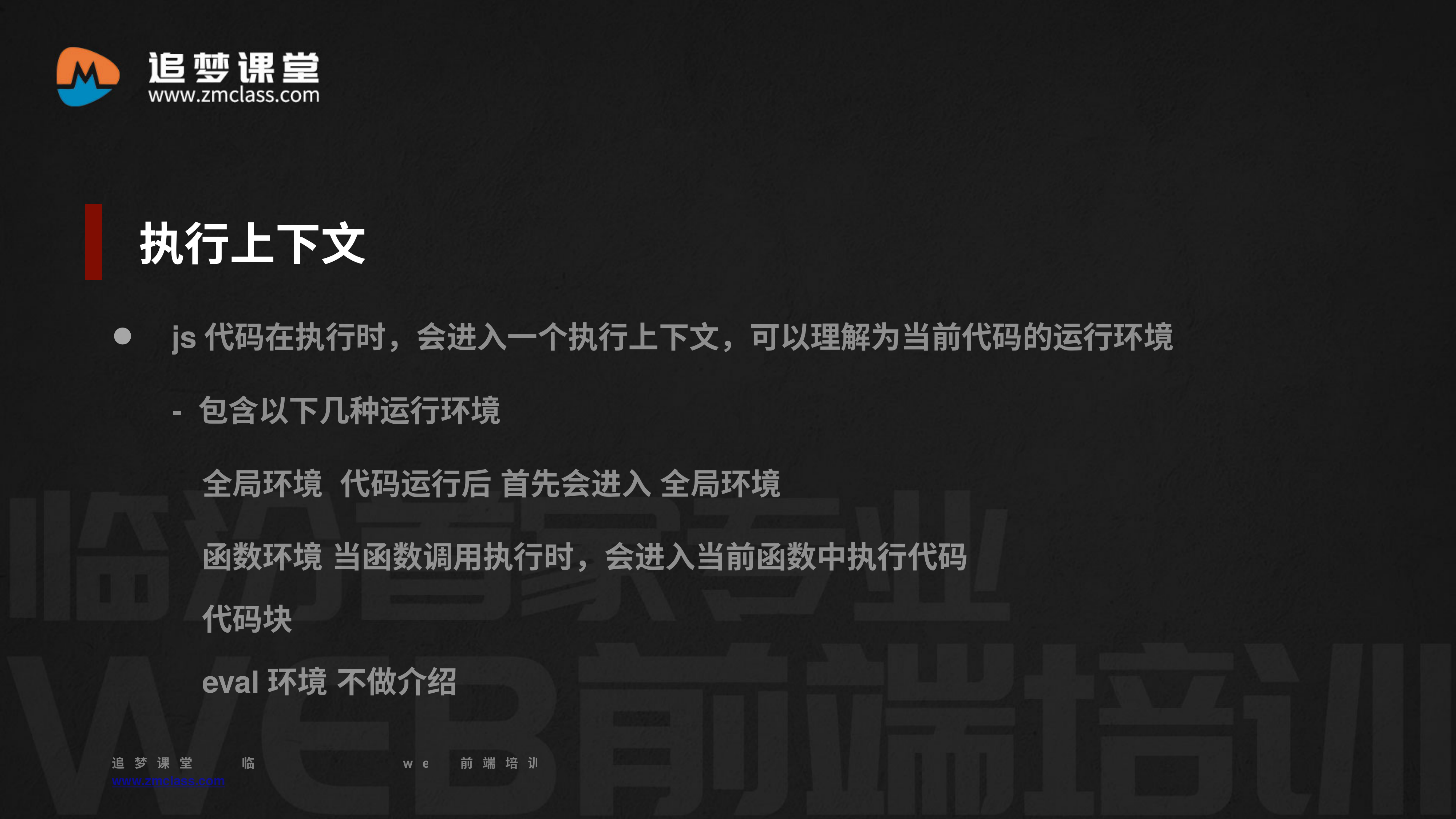

执行上下文
  js代码在执行时，会进入一个执行上下文，可以理解为当前代码的运行环境

- 包含以下几种运行环境
全局环境  代码运行后 首先会进入 全局环境
函数环境 当函数调用执行时，会进入当前函数中执行代码
代码块
eval环境 不做介绍
追梦课堂   临汾首家专业的web前端培训机构                                                          www.zmclass.com
43